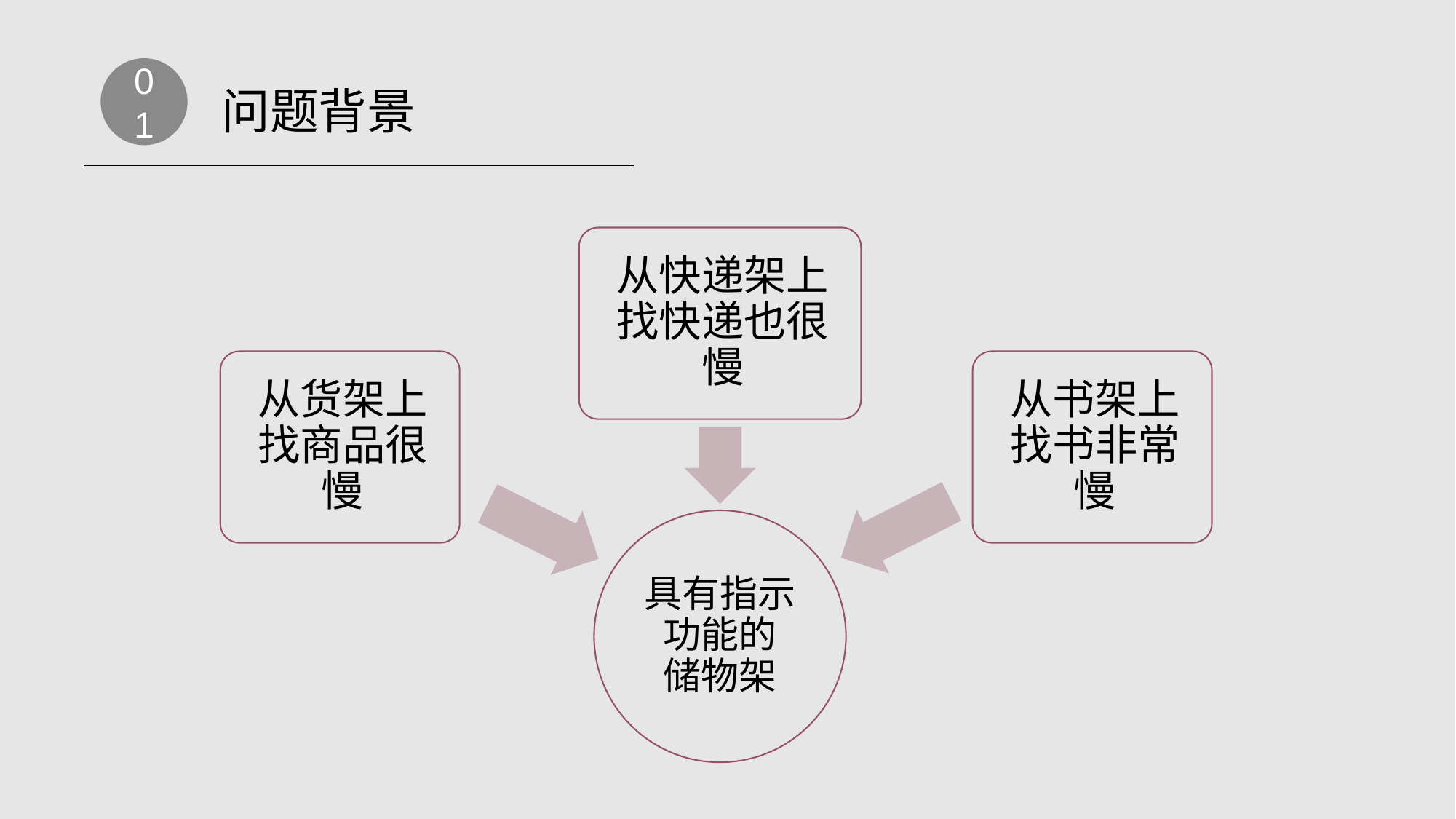

01
问题背景
具有指示功能的
储物架
从货架上找商品很慢
从快递架上找快递也很慢
从书架上找书非常慢